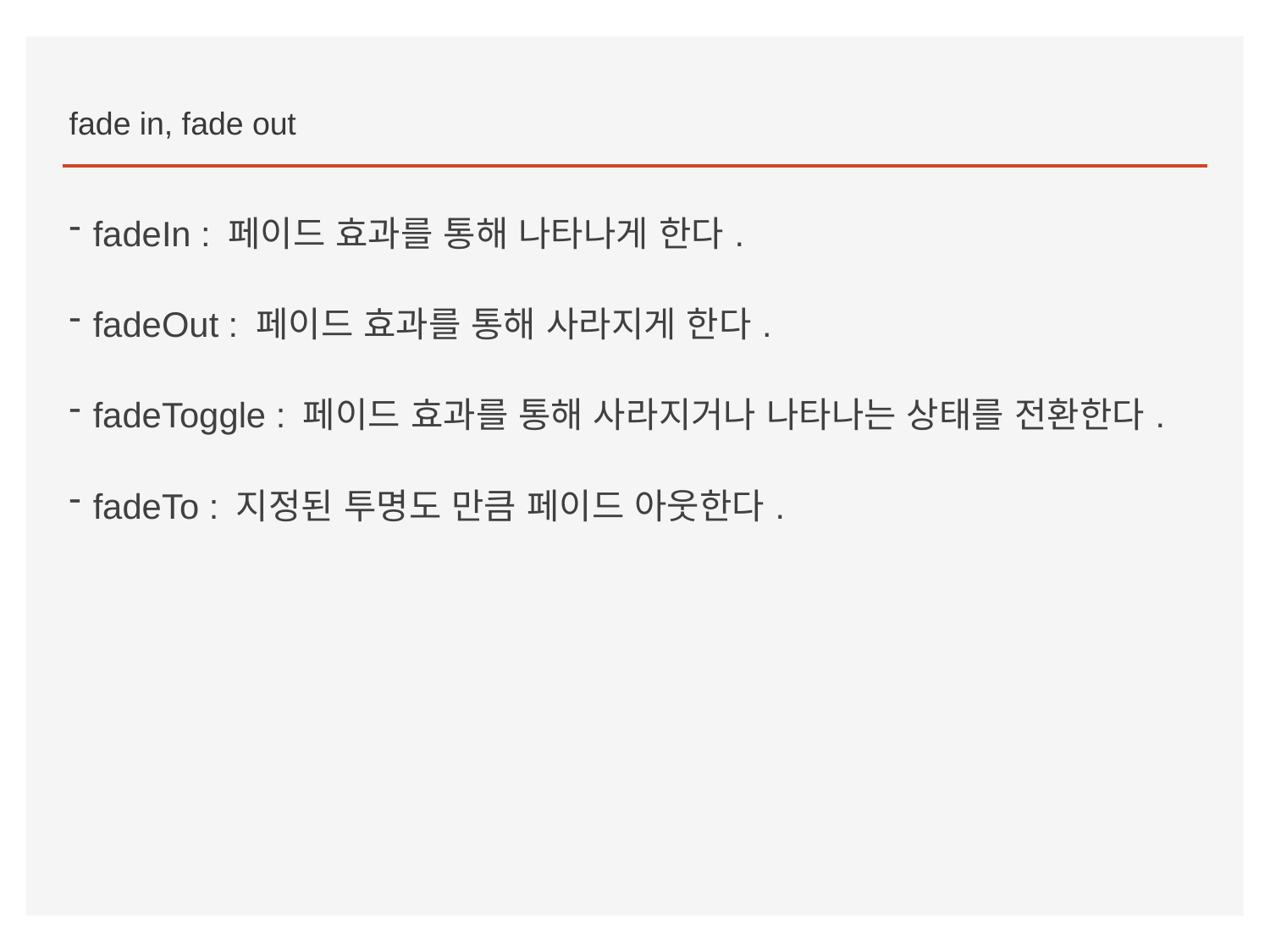

fade in, fade out
fadeIn : 페이드 효과를 통해 나타나게 한다.
fadeOut : 페이드 효과를 통해 사라지게 한다.
fadeToggle : 페이드 효과를 통해 사라지거나 나타나는 상태를 전환한다.
fadeTo : 지정된 투명도 만큼 페이드 아웃한다.